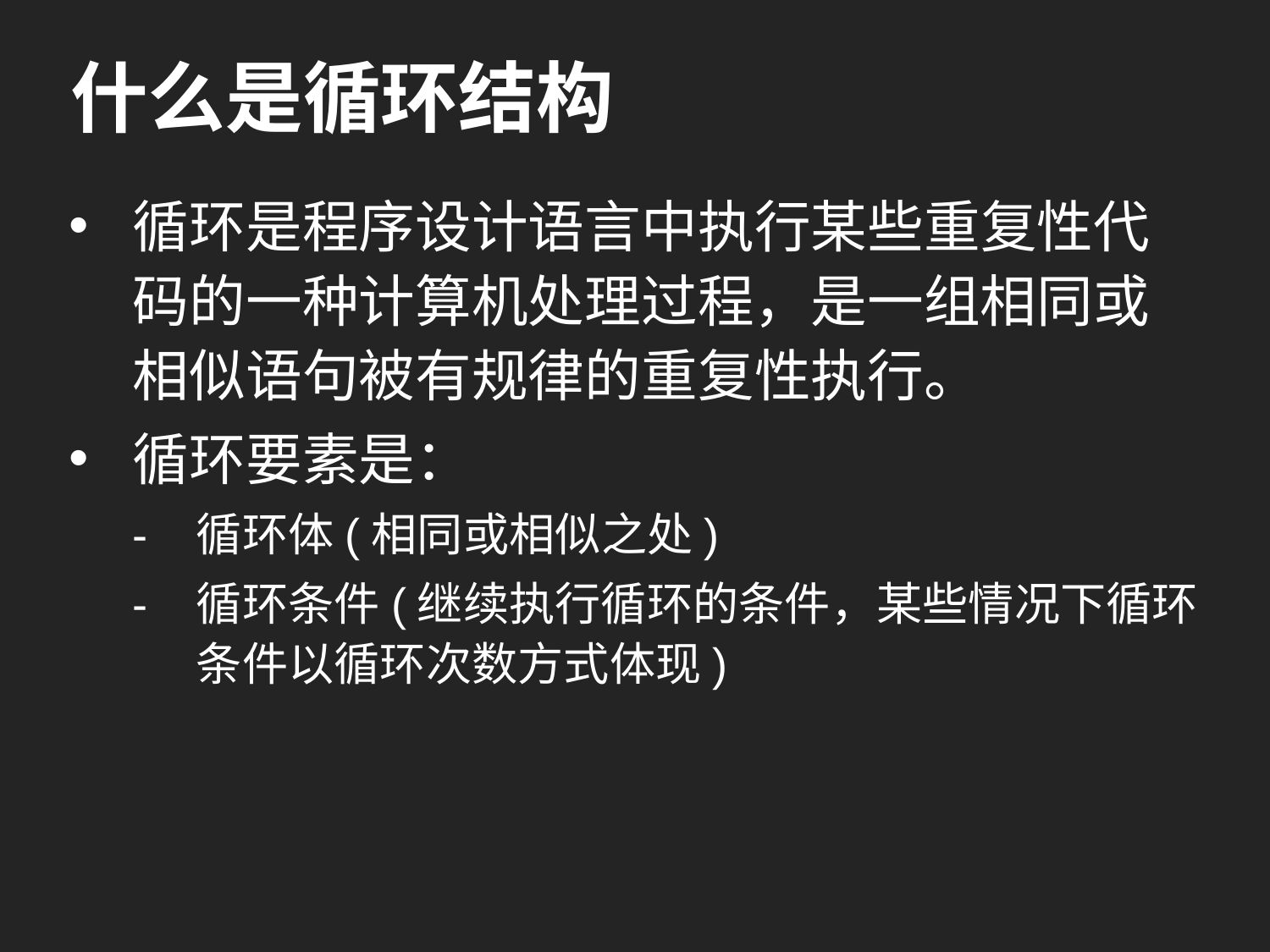

# 什么是循环结构
循环是程序设计语言中执行某些重复性代码的一种计算机处理过程，是一组相同或相似语句被有规律的重复性执行。
循环要素是：
- 	循环体(相同或相似之处)
- 	循环条件(继续执行循环的条件，某些情况下循环条件以循环次数方式体现)